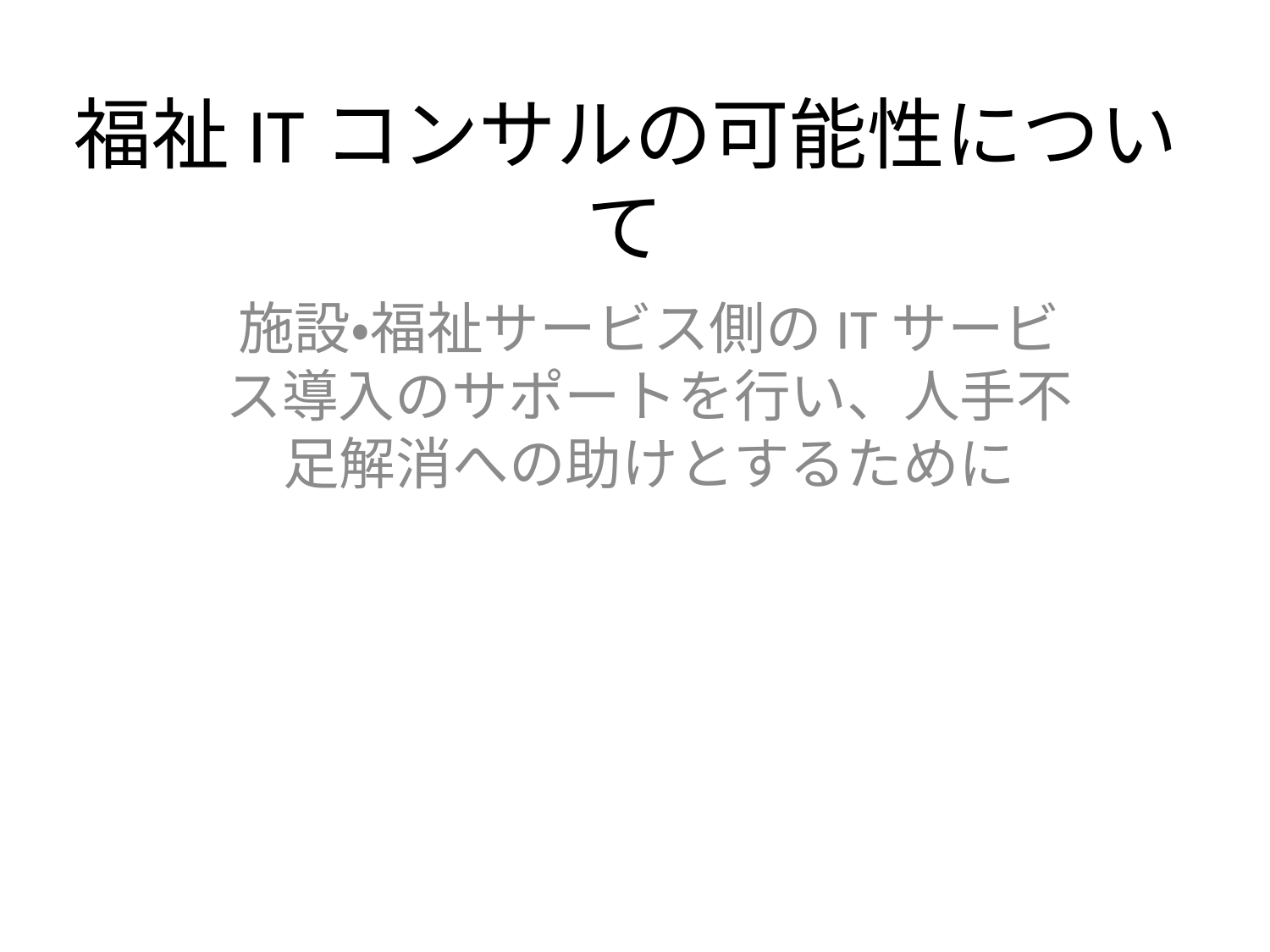

# 福祉ITコンサルの可能性について
施設・福祉サービス側のITサービス導入のサポートを行い、人手不足解消への助けとするために